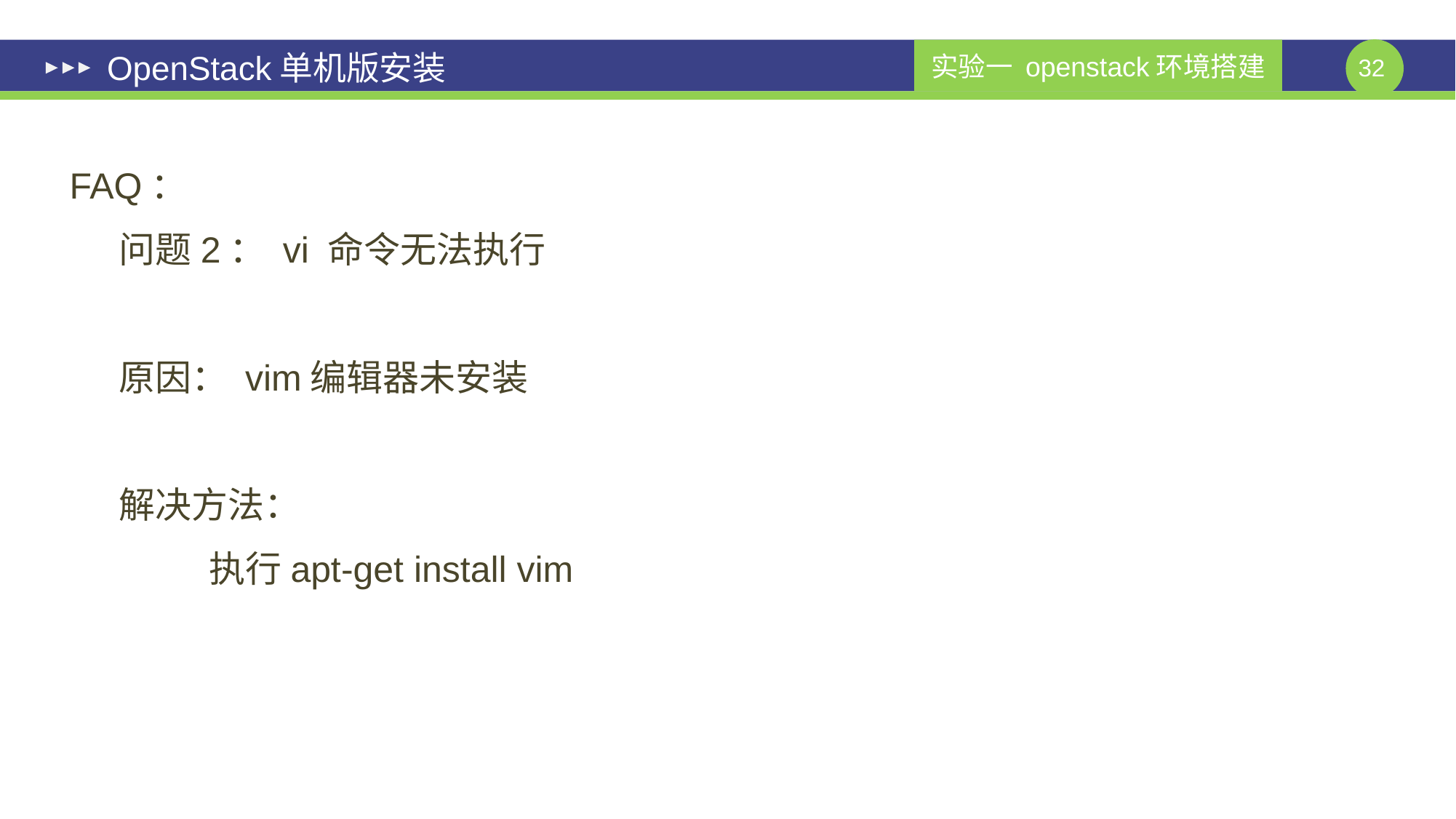

# OpenStack单机版安装
FAQ：
     问题2： vi 命令无法执行

     原因： vim编辑器未安装

     解决方法：
                执行apt-get install vim